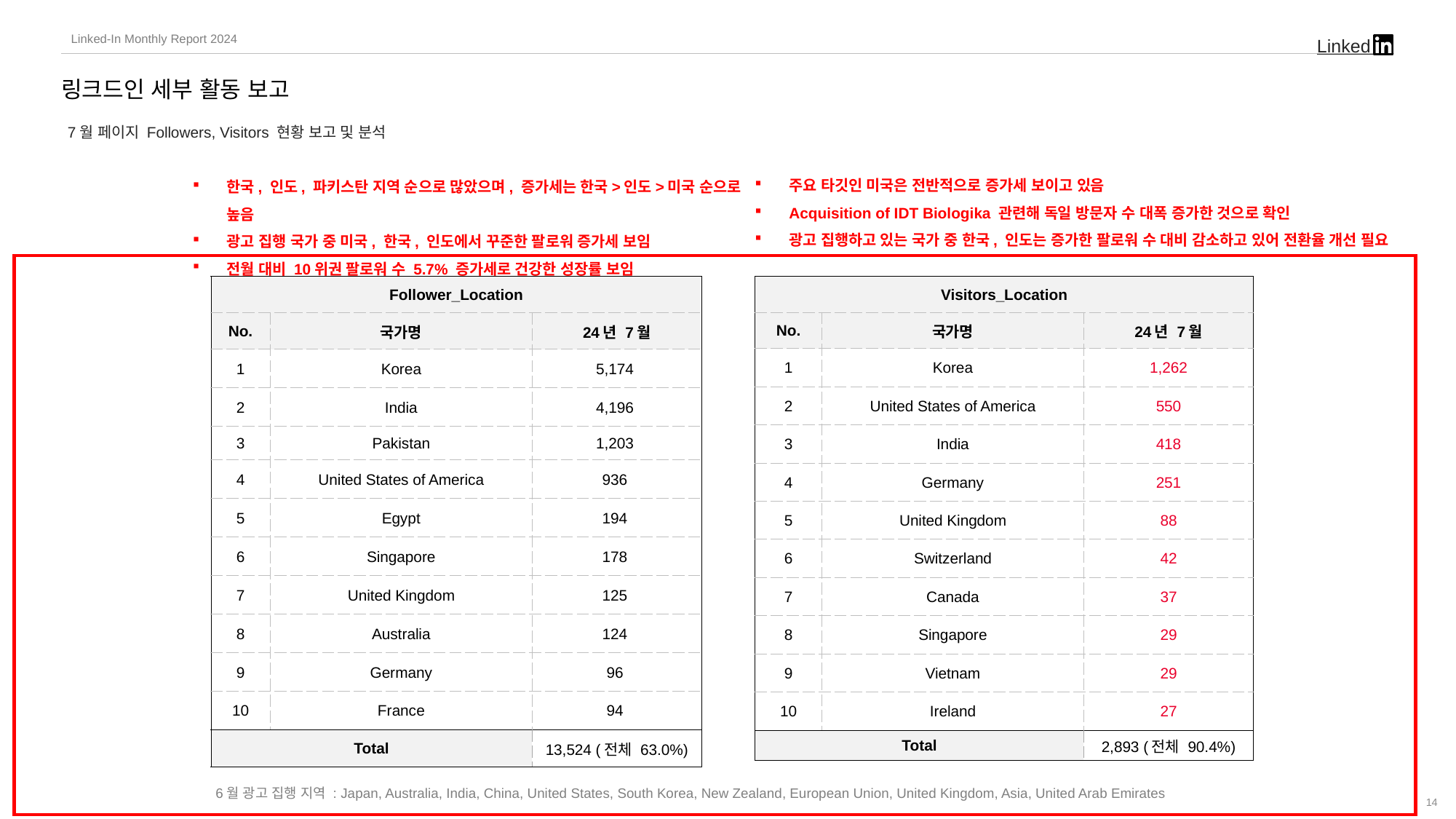

링크드인 세부 활동 보고
7월 페이지 Followers, Visitors 현황 보고 및 분석
주요 타깃인 미국은 전반적으로 증가세 보이고 있음
Acquisition of IDT Biologika 관련해 독일 방문자 수 대폭 증가한 것으로 확인
광고 집행하고 있는 국가 중 한국, 인도는 증가한 팔로워 수 대비 감소하고 있어 전환율 개선 필요
한국, 인도, 파키스탄 지역 순으로 많았으며, 증가세는 한국>인도>미국 순으로 높음
광고 집행 국가 중 미국, 한국, 인도에서 꾸준한 팔로워 증가세 보임
전월 대비 10위권 팔로워 수 5.7% 증가세로 건강한 성장률 보임

| Follower\_Location |  |  |
| --- | --- | --- |
| No. | 국가명 | 24년 7월 |
| 1 | Korea | 5,174 |
| 2 | India | 4,196 |
| 3 | Pakistan | 1,203 |
| 4 | United States of America | 936 |
| 5 | Egypt | 194 |
| 6 | Singapore | 178 |
| 7 | United Kingdom | 125 |
| 8 | Australia | 124 |
| 9 | Germany | 96 |
| 10 | France | 94 |
| Total |  | 13,524 (전체 63.0%) |
| Visitors\_Location |  |  |
| --- | --- | --- |
| No. | 국가명 | 24년 7월 |
| 1 | Korea | 1,262 |
| 2 | United States of America | 550 |
| 3 | India | 418 |
| 4 | Germany | 251 |
| 5 | United Kingdom | 88 |
| 6 | Switzerland | 42 |
| 7 | Canada | 37 |
| 8 | Singapore | 29 |
| 9 | Vietnam | 29 |
| 10 | Ireland | 27 |
| Total |  | 2,893 (전체 90.4%) |
6월 광고 집행 지역 : Japan, Australia, India, China, United States, South Korea, New Zealand, European Union, United Kingdom, Asia, United Arab Emirates
14